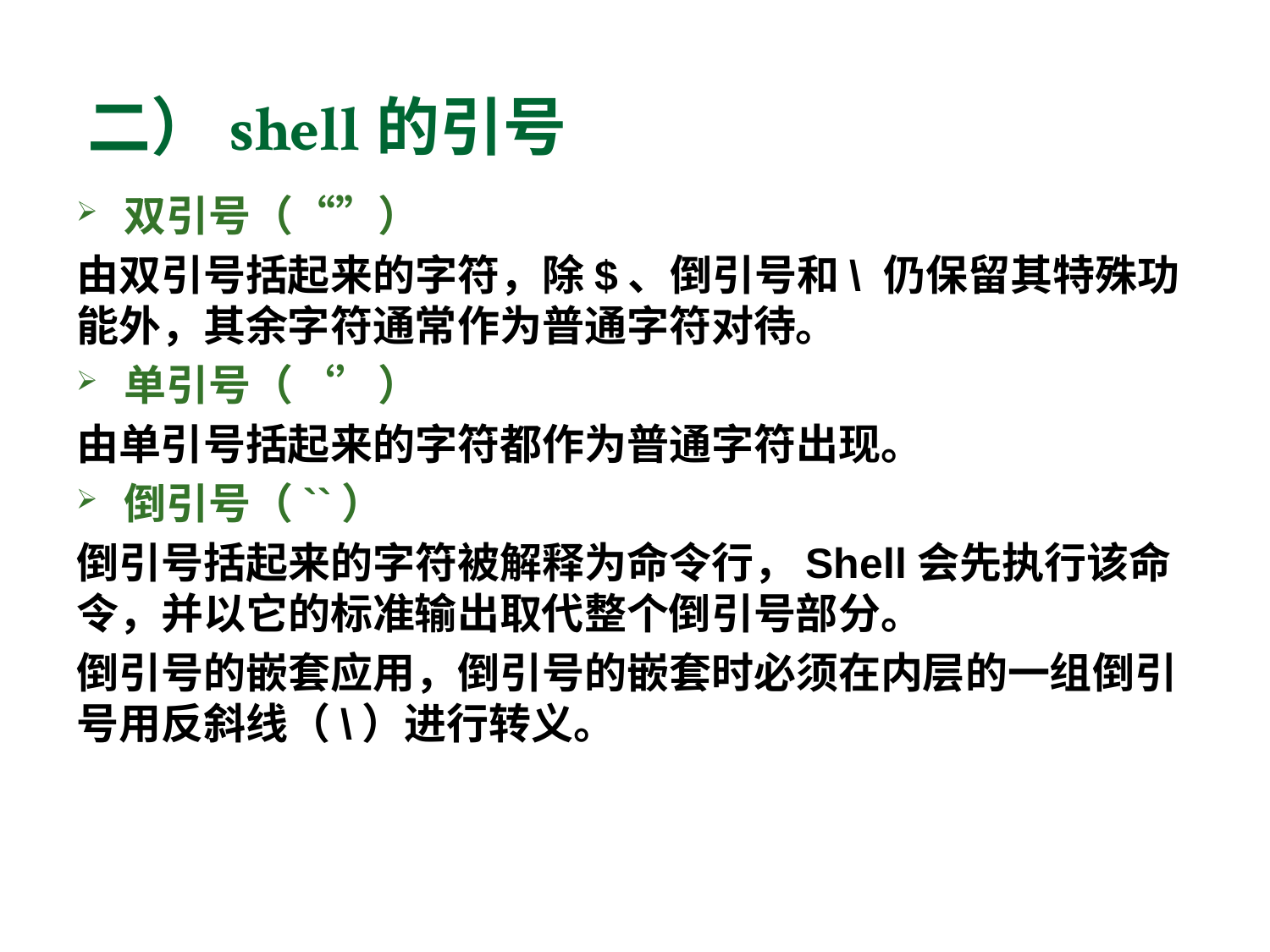

# 二）shell的引号
双引号（“”）
由双引号括起来的字符，除$、倒引号和\ 仍保留其特殊功能外，其余字符通常作为普通字符对待。
单引号（‘’）
由单引号括起来的字符都作为普通字符出现。
倒引号（``）
倒引号括起来的字符被解释为命令行，Shell会先执行该命令，并以它的标准输出取代整个倒引号部分。
倒引号的嵌套应用，倒引号的嵌套时必须在内层的一组倒引号用反斜线（\）进行转义。